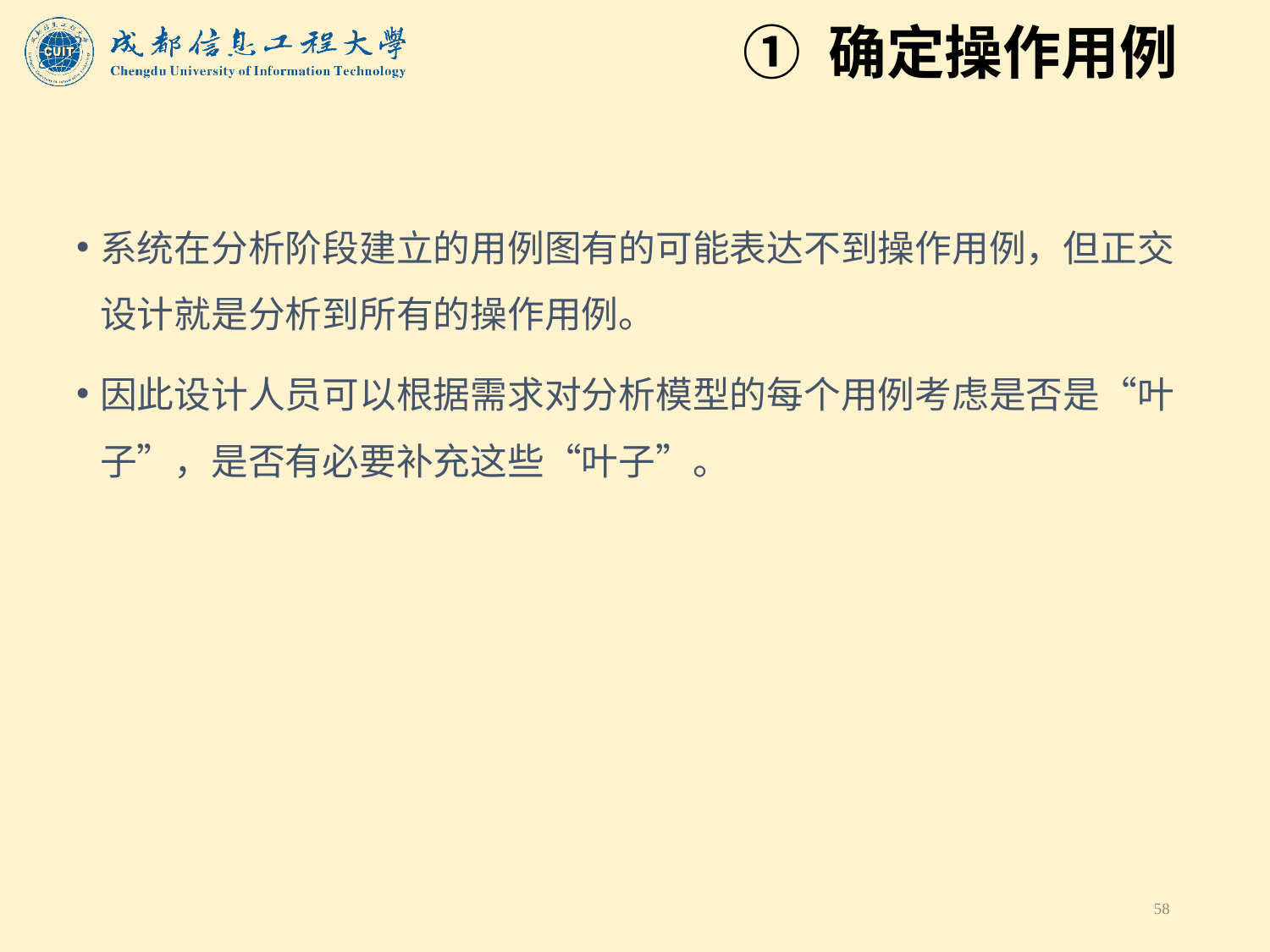

# ① 确定操作用例
系统在分析阶段建立的用例图有的可能表达不到操作用例，但正交设计就是分析到所有的操作用例。
因此设计人员可以根据需求对分析模型的每个用例考虑是否是“叶子”，是否有必要补充这些“叶子”。
58